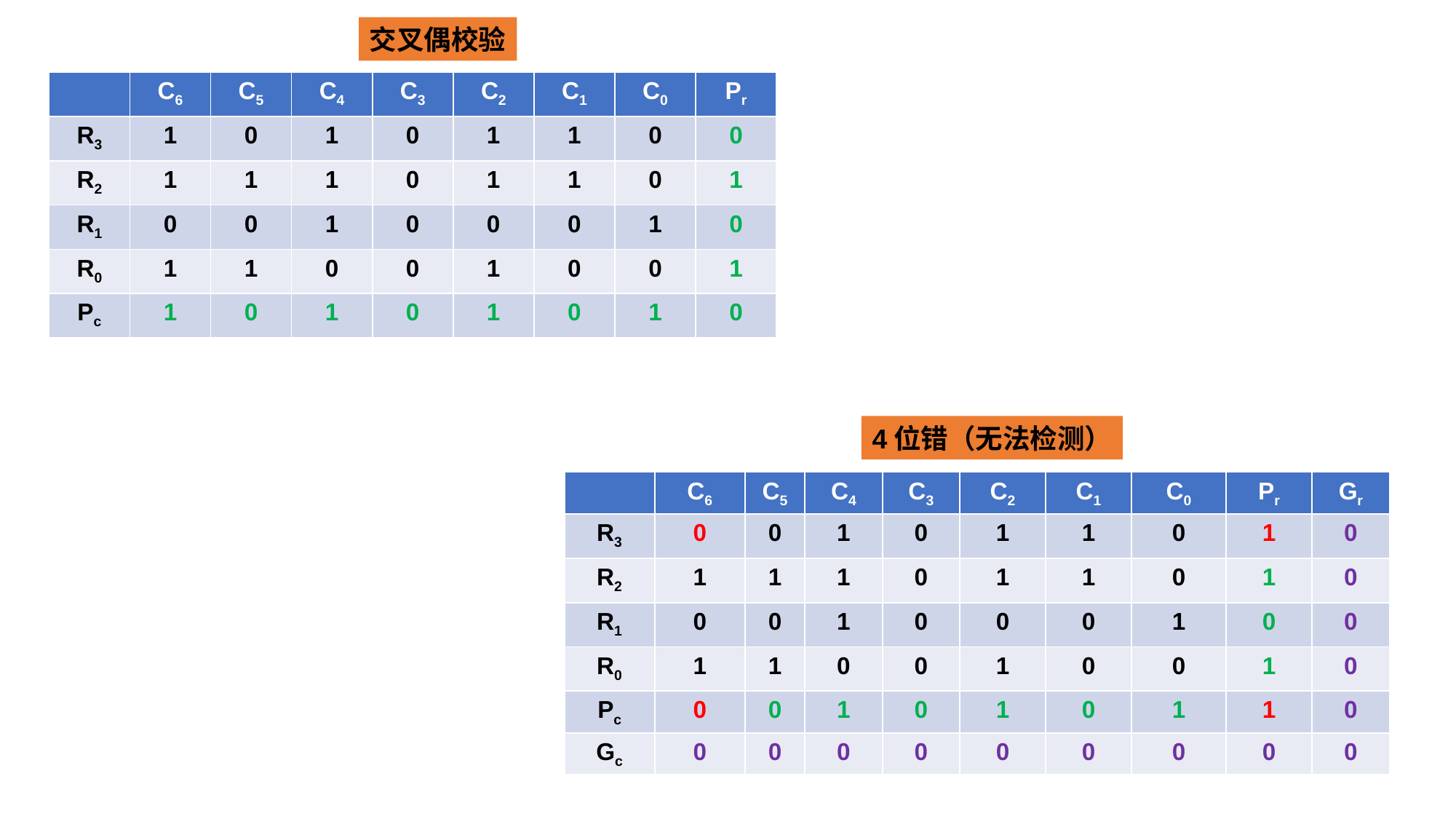

交叉偶校验
|  | C6 | C5 | C4 | C3 | C2 | C1 | C0 | Pr |
| --- | --- | --- | --- | --- | --- | --- | --- | --- |
| R3 | 1 | 0 | 1 | 0 | 1 | 1 | 0 | 0 |
| R2 | 1 | 1 | 1 | 0 | 1 | 1 | 0 | 1 |
| R1 | 0 | 0 | 1 | 0 | 0 | 0 | 1 | 0 |
| R0 | 1 | 1 | 0 | 0 | 1 | 0 | 0 | 1 |
| Pc | 1 | 0 | 1 | 0 | 1 | 0 | 1 | 0 |
4位错（无法检测）
|  | C6 | C5 | C4 | C3 | C2 | C1 | C0 | Pr | Gr |
| --- | --- | --- | --- | --- | --- | --- | --- | --- | --- |
| R3 | 0 | 0 | 1 | 0 | 1 | 1 | 0 | 1 | 0 |
| R2 | 1 | 1 | 1 | 0 | 1 | 1 | 0 | 1 | 0 |
| R1 | 0 | 0 | 1 | 0 | 0 | 0 | 1 | 0 | 0 |
| R0 | 1 | 1 | 0 | 0 | 1 | 0 | 0 | 1 | 0 |
| Pc | 0 | 0 | 1 | 0 | 1 | 0 | 1 | 1 | 0 |
| Gc | 0 | 0 | 0 | 0 | 0 | 0 | 0 | 0 | 0 |